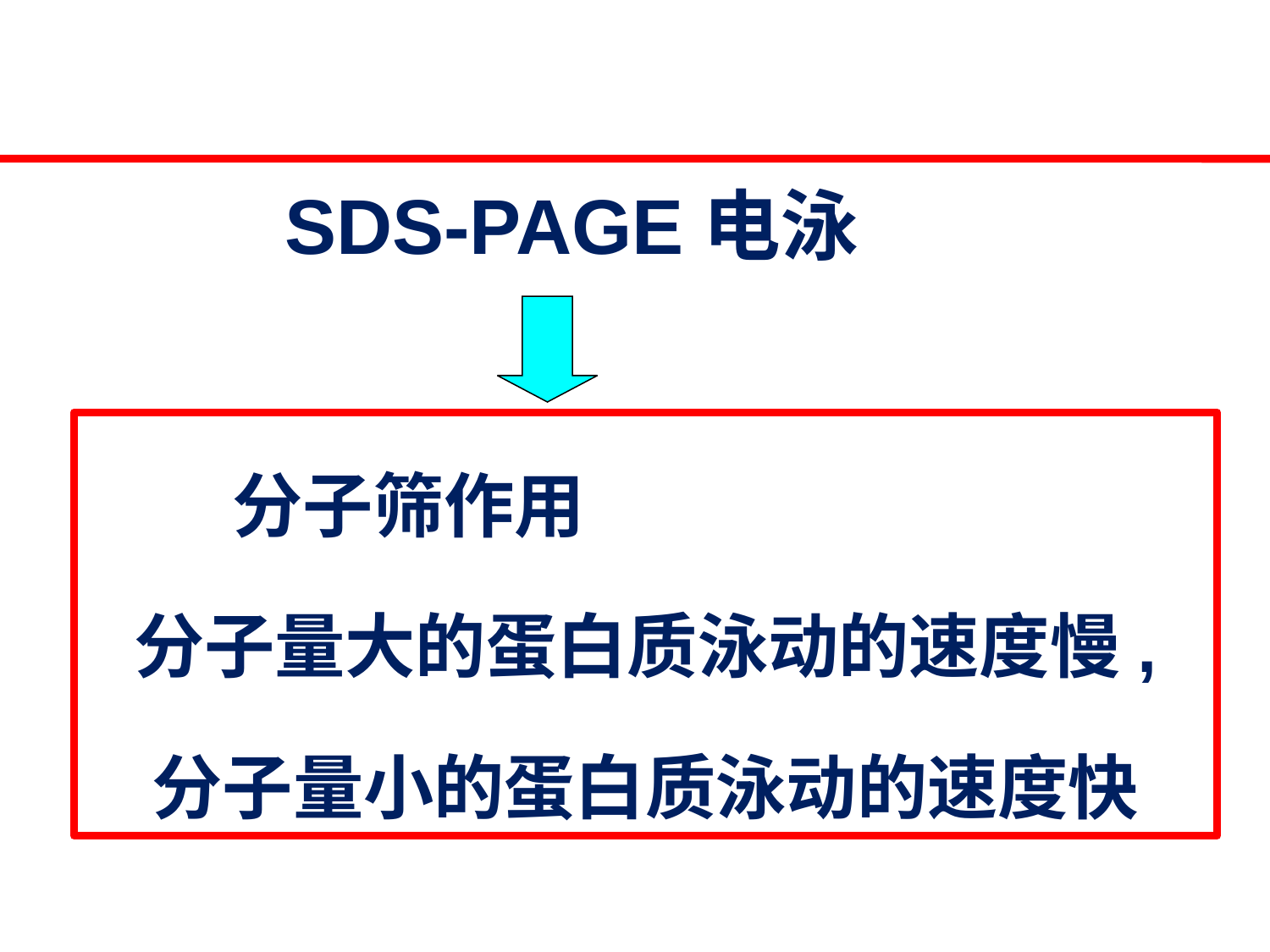

# SDS-PAGE电泳

        分子筛作用
分子量大的蛋白质泳动的速度慢,
分子量小的蛋白质泳动的速度快